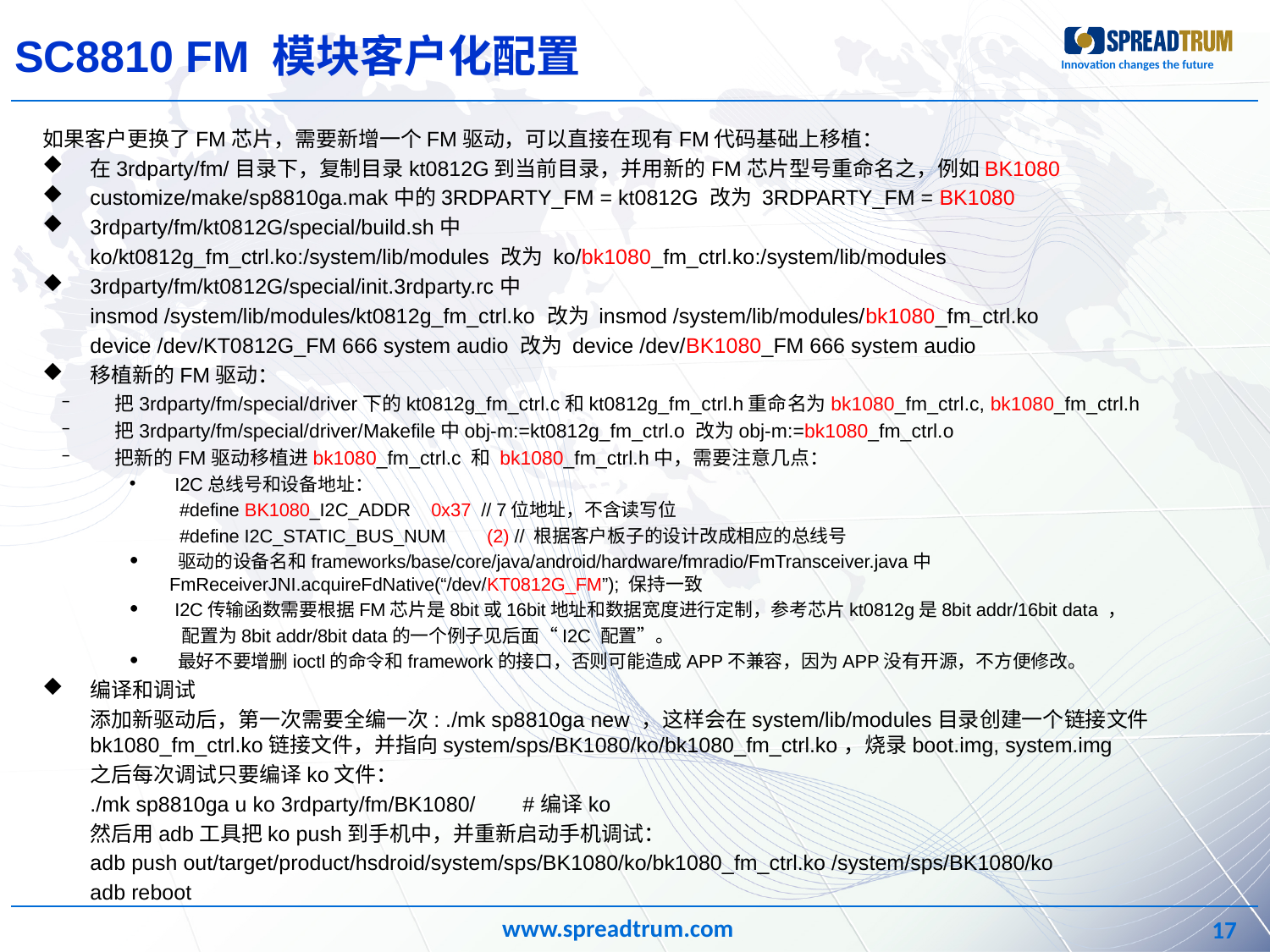

# SC8810 FM 模块客户化配置
如果客户更换了FM芯片，需要新增一个FM驱动，可以直接在现有FM代码基础上移植：
在3rdparty/fm/目录下，复制目录kt0812G到当前目录，并用新的FM芯片型号重命名之，例如BK1080
customize/make/sp8810ga.mak中的3RDPARTY_FM = kt0812G 改为 3RDPARTY_FM = BK1080
3rdparty/fm/kt0812G/special/build.sh中
	ko/kt0812g_fm_ctrl.ko:/system/lib/modules 改为 ko/bk1080_fm_ctrl.ko:/system/lib/modules
3rdparty/fm/kt0812G/special/init.3rdparty.rc中
	insmod /system/lib/modules/kt0812g_fm_ctrl.ko 改为 insmod /system/lib/modules/bk1080_fm_ctrl.ko
	device /dev/KT0812G_FM 666 system audio 改为 device /dev/BK1080_FM 666 system audio
移植新的FM驱动：
 把3rdparty/fm/special/driver下的kt0812g_fm_ctrl.c和kt0812g_fm_ctrl.h重命名为bk1080_fm_ctrl.c, bk1080_fm_ctrl.h
 把3rdparty/fm/special/driver/Makefile中obj-m:=kt0812g_fm_ctrl.o 改为obj-m:=bk1080_fm_ctrl.o
 把新的FM驱动移植进bk1080_fm_ctrl.c 和 bk1080_fm_ctrl.h中，需要注意几点：
 I2C总线号和设备地址：
  #define BK1080_I2C_ADDR    0x37  // 7位地址，不含读写位
  #define I2C_STATIC_BUS_NUM        (2) // 根据客户板子的设计改成相应的总线号
 驱动的设备名和frameworks/base/core/java/android/hardware/fmradio/FmTransceiver.java中FmReceiverJNI.acquireFdNative(“/dev/KT0812G_FM”); 保持一致
 I2C传输函数需要根据FM芯片是8bit或16bit地址和数据宽度进行定制，参考芯片kt0812g是8bit addr/16bit data ，
  配置为8bit addr/8bit data的一个例子见后面“I2C 配置”。
 最好不要增删ioctl的命令和framework的接口，否则可能造成APP不兼容，因为APP没有开源，不方便修改。
编译和调试
	添加新驱动后，第一次需要全编一次: ./mk sp8810ga new ，这样会在system/lib/modules目录创建一个链接文件bk1080_fm_ctrl.ko链接文件，并指向system/sps/BK1080/ko/bk1080_fm_ctrl.ko，烧录boot.img, system.img
	之后每次调试只要编译ko文件：
	./mk sp8810ga u ko 3rdparty/fm/BK1080/        #编译ko
	然后用adb工具把ko push到手机中，并重新启动手机调试：
	adb push out/target/product/hsdroid/system/sps/BK1080/ko/bk1080_fm_ctrl.ko /system/sps/BK1080/ko
	adb reboot